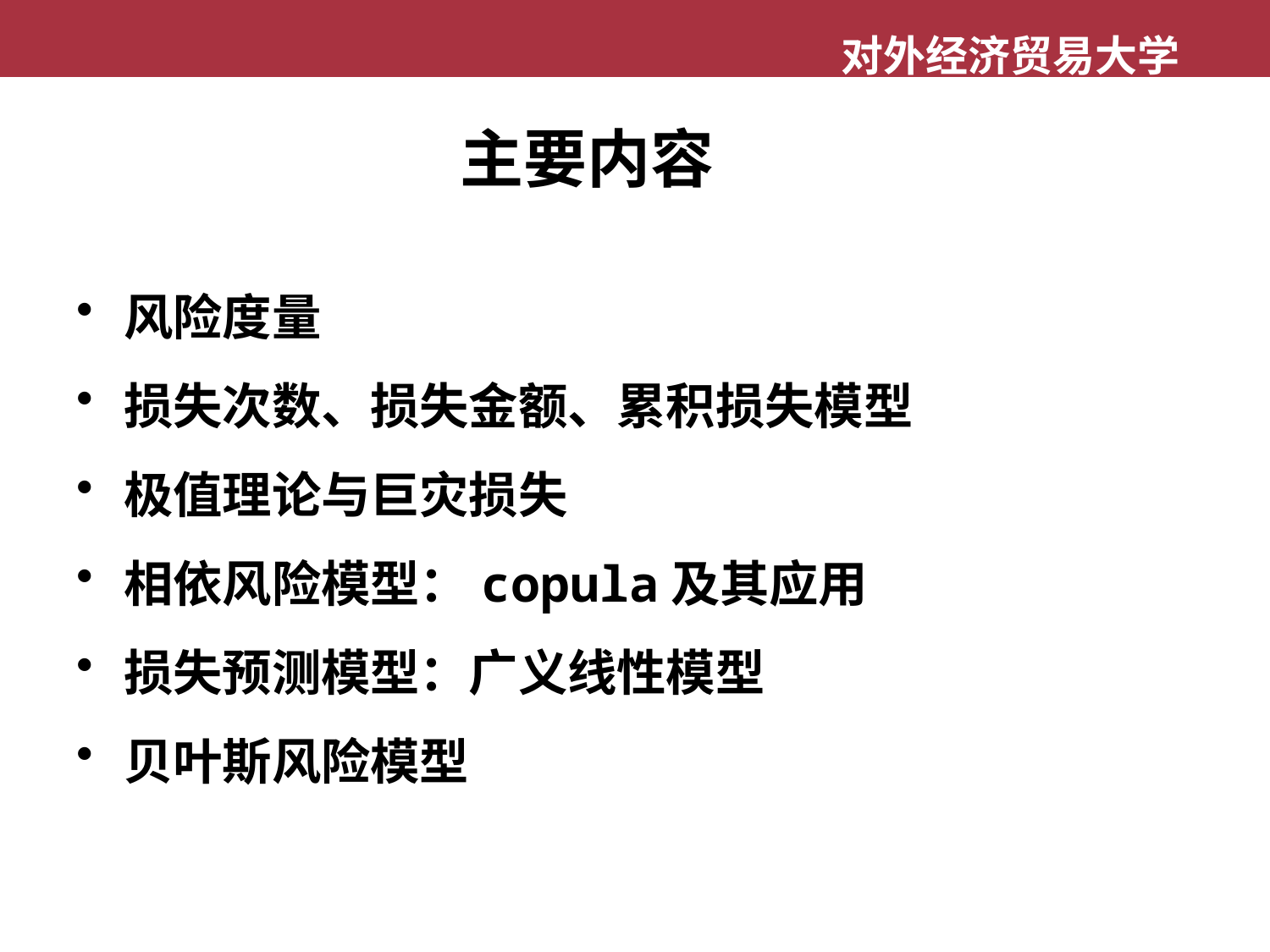

# 主要内容
风险度量
损失次数、损失金额、累积损失模型
极值理论与巨灾损失
相依风险模型：copula及其应用
损失预测模型：广义线性模型
贝叶斯风险模型